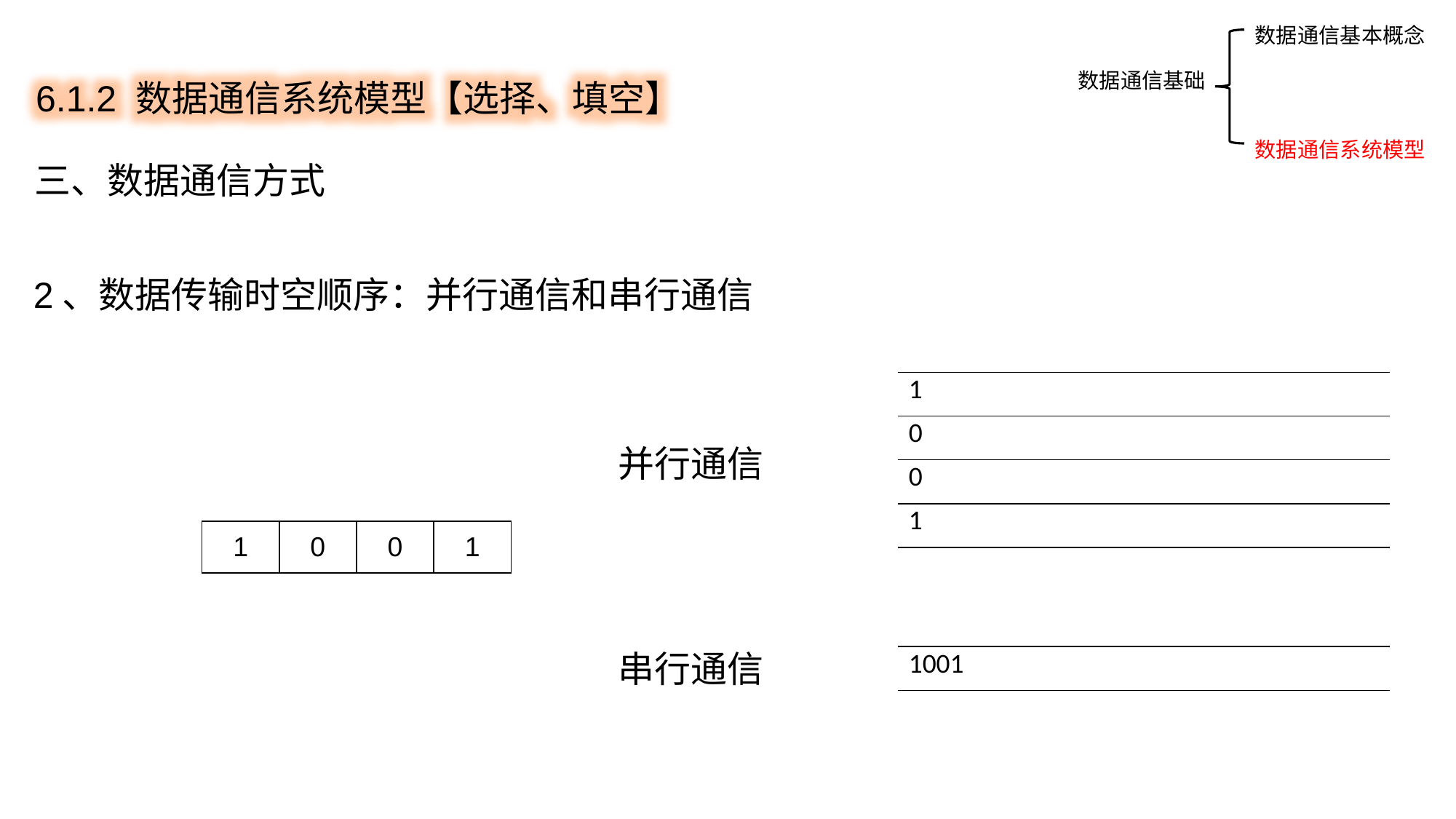

数据通信基本概念

数据通信系统模型
6.1.2 数据通信系统模型【选择、填空】

数据通信基础
三、数据通信方式
2、数据传输时空顺序：并行通信和串行通信
| 1 |
| --- |
| 0 |
| 0 |
| 1 |
并行通信
| 1 | 0 | 0 | 1 |
| --- | --- | --- | --- |
串行通信
| 1001 |
| --- |